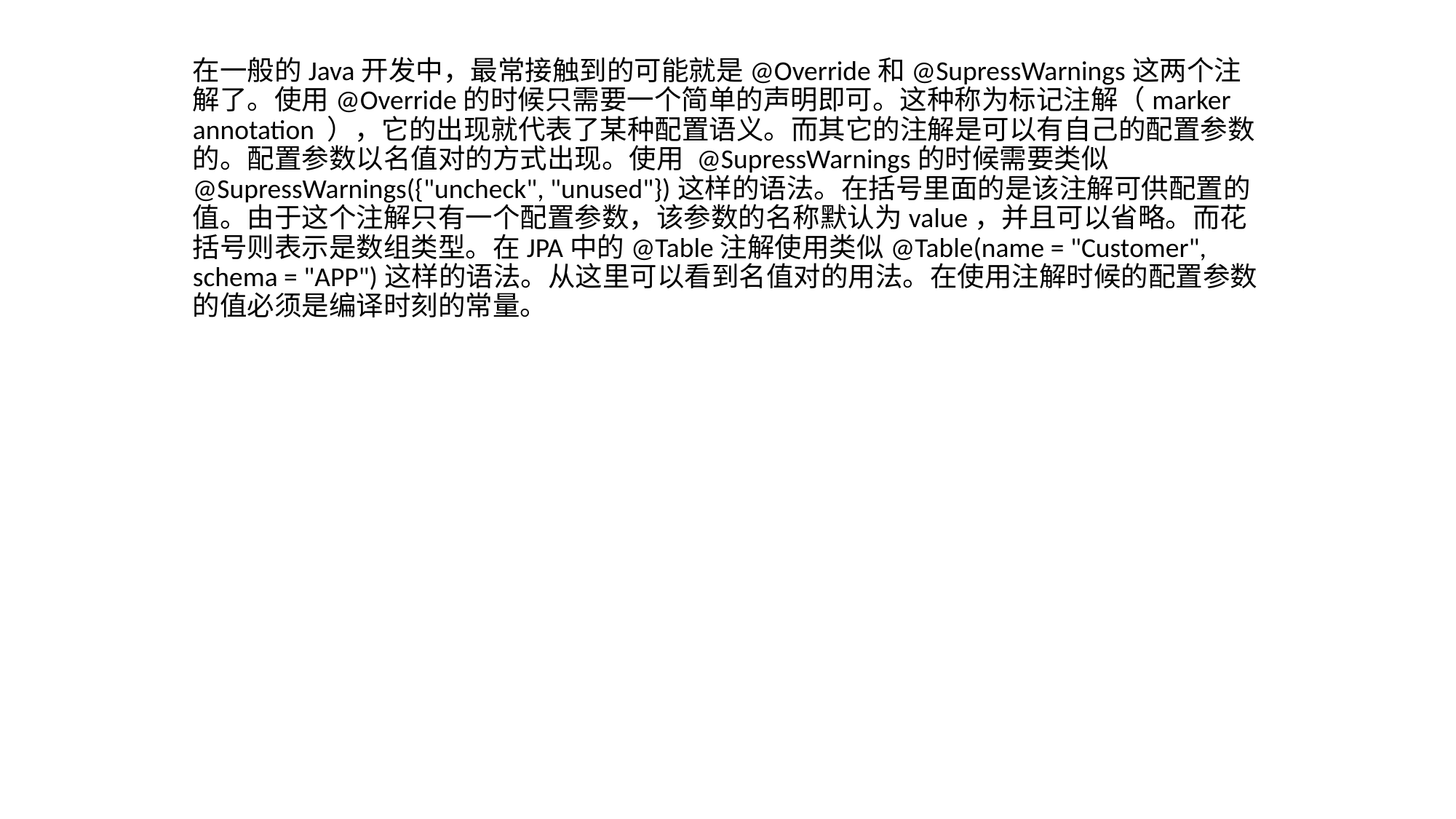

在一般的Java开发中，最常接触到的可能就是@Override和@SupressWarnings这两个注解了。使用@Override的时候只需要一个简单的声明即可。这种称为标记注解（marker annotation ），它的出现就代表了某种配置语义。而其它的注解是可以有自己的配置参数的。配置参数以名值对的方式出现。使用 @SupressWarnings的时候需要类似@SupressWarnings({"uncheck", "unused"})这样的语法。在括号里面的是该注解可供配置的值。由于这个注解只有一个配置参数，该参数的名称默认为value，并且可以省略。而花括号则表示是数组类型。在JPA中的@Table注解使用类似@Table(name = "Customer", schema = "APP")这样的语法。从这里可以看到名值对的用法。在使用注解时候的配置参数的值必须是编译时刻的常量。